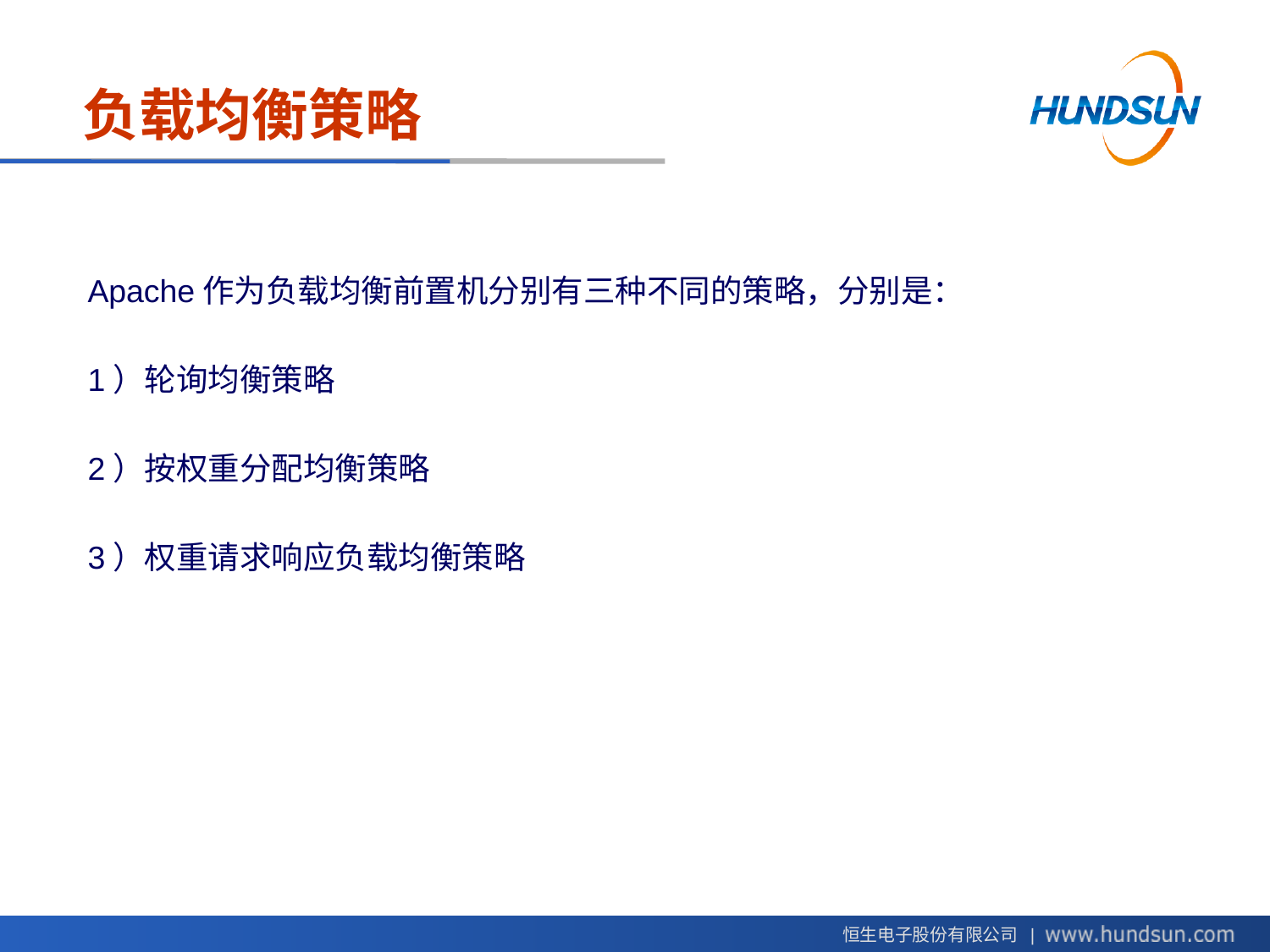

# 负载均衡策略
Apache作为负载均衡前置机分别有三种不同的策略，分别是：
1）轮询均衡策略
2）按权重分配均衡策略
3）权重请求响应负载均衡策略